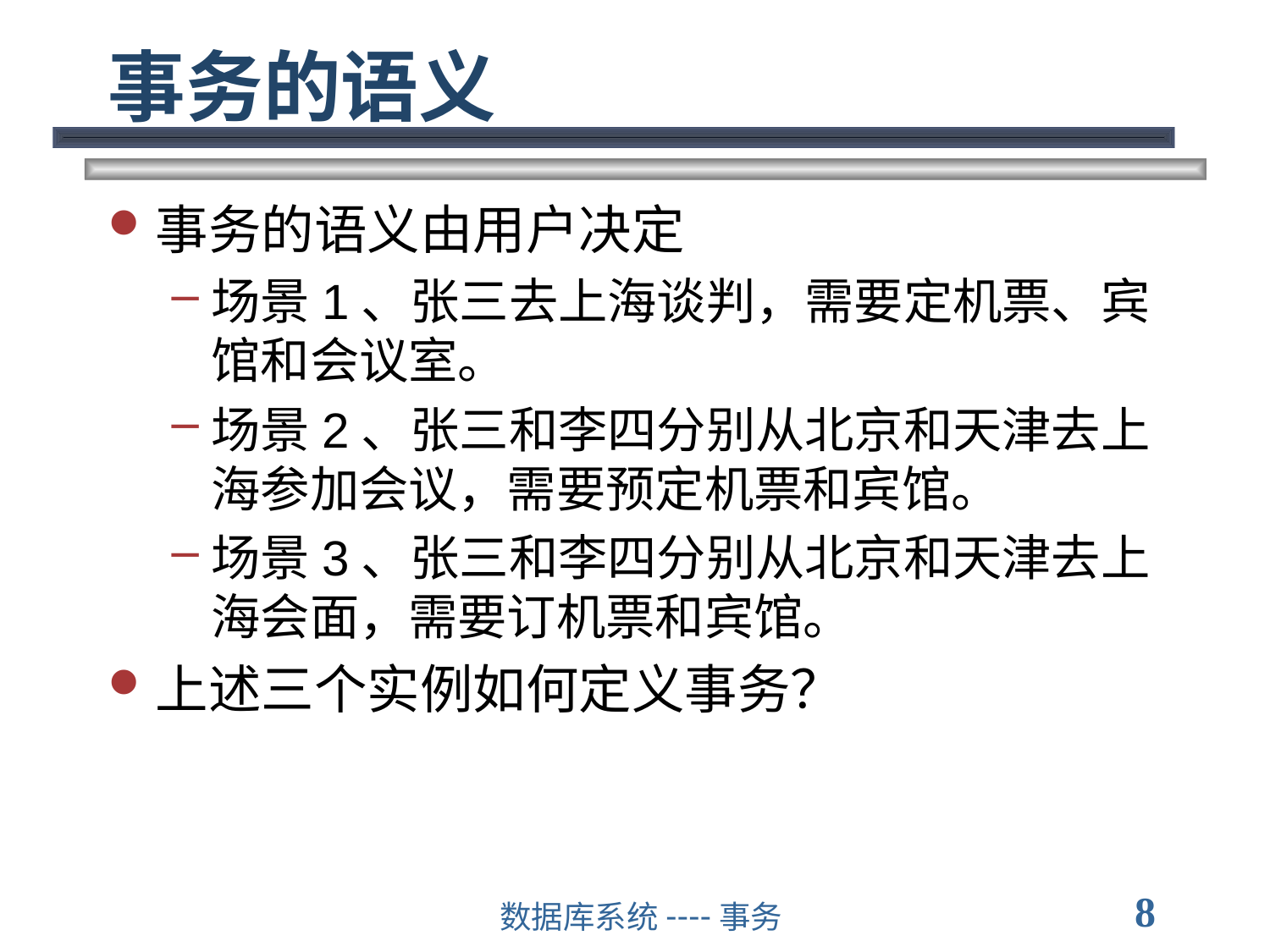

# 事务的语义
事务的语义由用户决定
场景1、张三去上海谈判，需要定机票、宾馆和会议室。
场景2、张三和李四分别从北京和天津去上海参加会议，需要预定机票和宾馆。
场景3、张三和李四分别从北京和天津去上海会面，需要订机票和宾馆。
上述三个实例如何定义事务？
8
数据库系统----事务